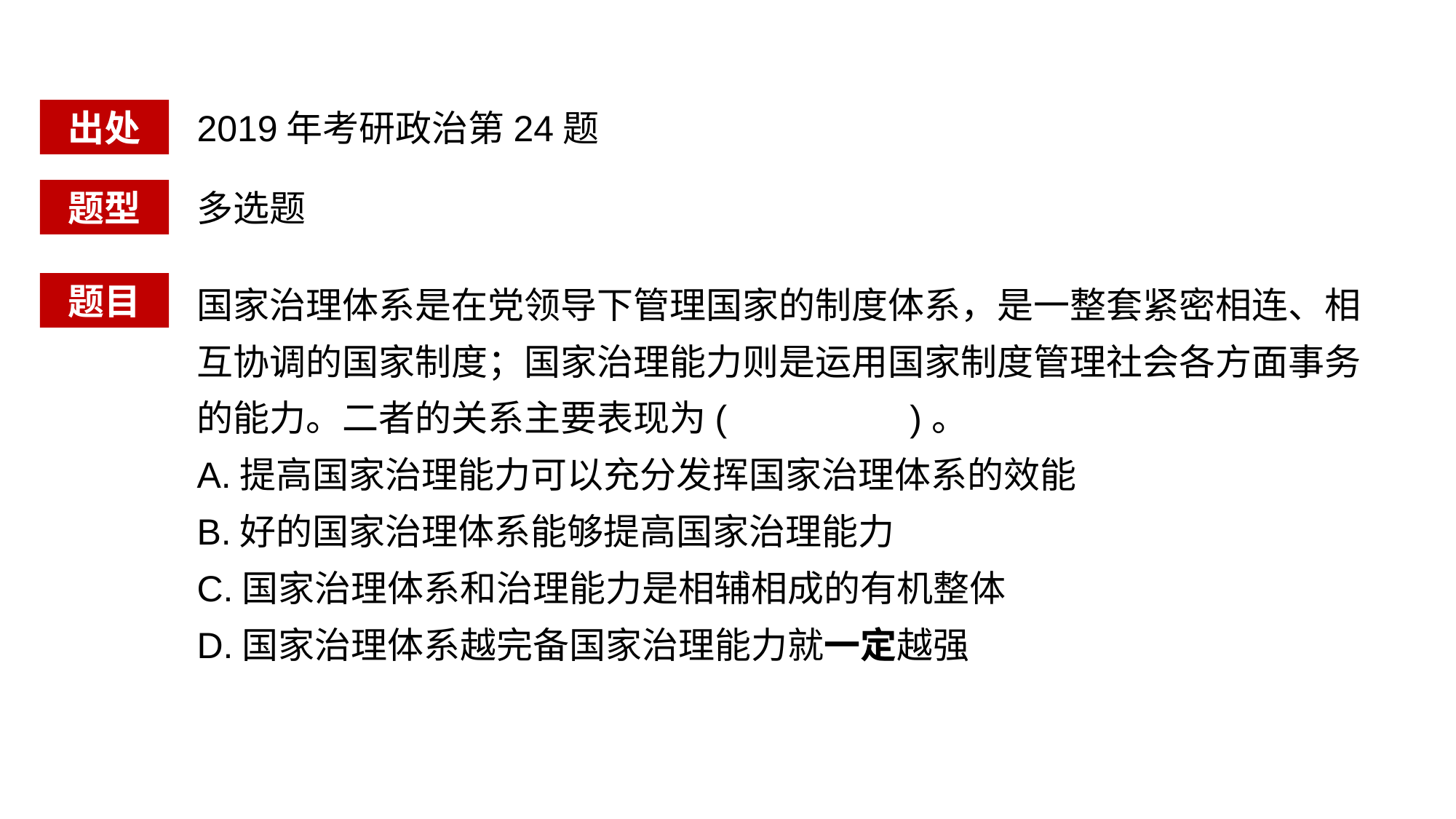

出处
2019年考研政治第24题
题型
多选题
国家治理体系是在党领导下管理国家的制度体系，是一整套紧密相连、相互协调的国家制度；国家治理能力则是运用国家制度管理社会各方面事务的能力。二者的关系主要表现为(                  )。
A.提高国家治理能力可以充分发挥国家治理体系的效能
B.好的国家治理体系能够提高国家治理能力
C.国家治理体系和治理能力是相辅相成的有机整体
D.国家治理体系越完备国家治理能力就一定越强
题目